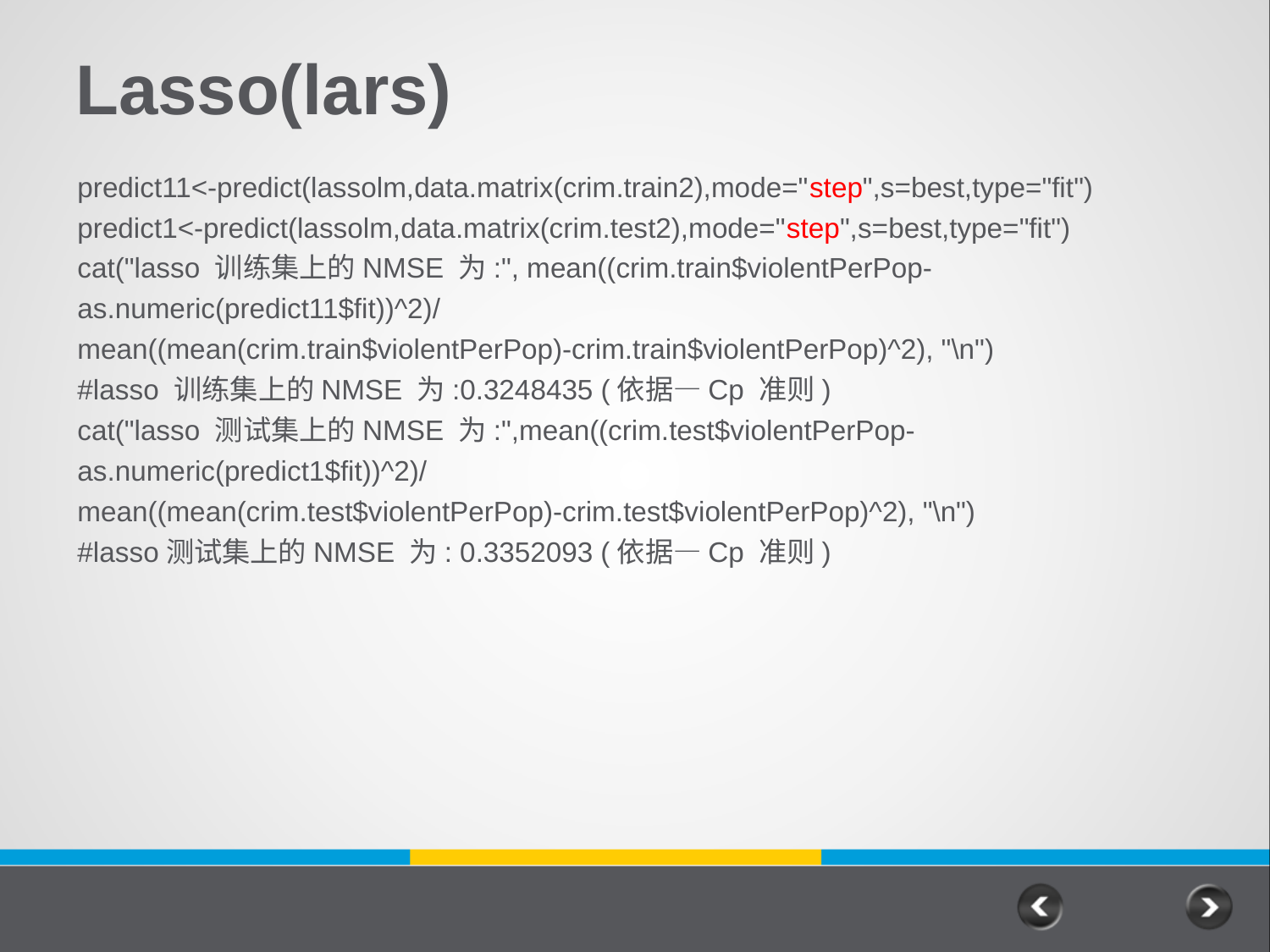

# Lasso(lars)
predict11<-predict(lassolm,data.matrix(crim.train2),mode="step",s=best,type="fit")
predict1<-predict(lassolm,data.matrix(crim.test2),mode="step",s=best,type="fit")
cat("lasso 训练集上的NMSE 为:", mean((crim.train$violentPerPop-as.numeric(predict11$fit))^2)/
mean((mean(crim.train$violentPerPop)-crim.train$violentPerPop)^2), "\n")
#lasso 训练集上的NMSE 为:0.3248435 (依据—Cp 准则)
cat("lasso 测试集上的NMSE 为:",mean((crim.test$violentPerPop-as.numeric(predict1$fit))^2)/
mean((mean(crim.test$violentPerPop)-crim.test$violentPerPop)^2), "\n")
#lasso测试集上的NMSE 为: 0.3352093 (依据—Cp 准则)
38